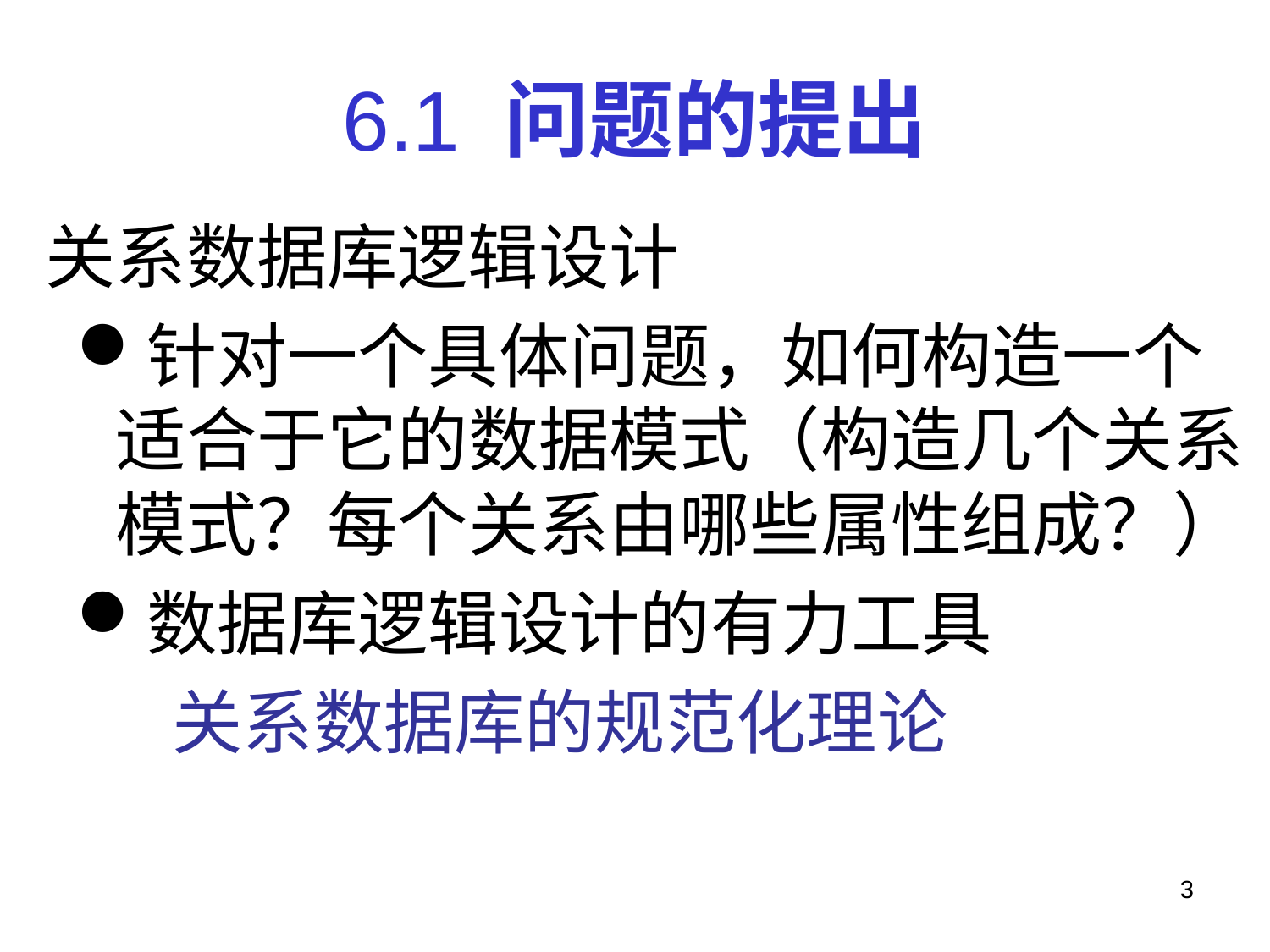

# 6.1 问题的提出
 关系数据库逻辑设计
针对一个具体问题，如何构造一个适合于它的数据模式（构造几个关系模式？每个关系由哪些属性组成？）
数据库逻辑设计的有力工具
     关系数据库的规范化理论

3